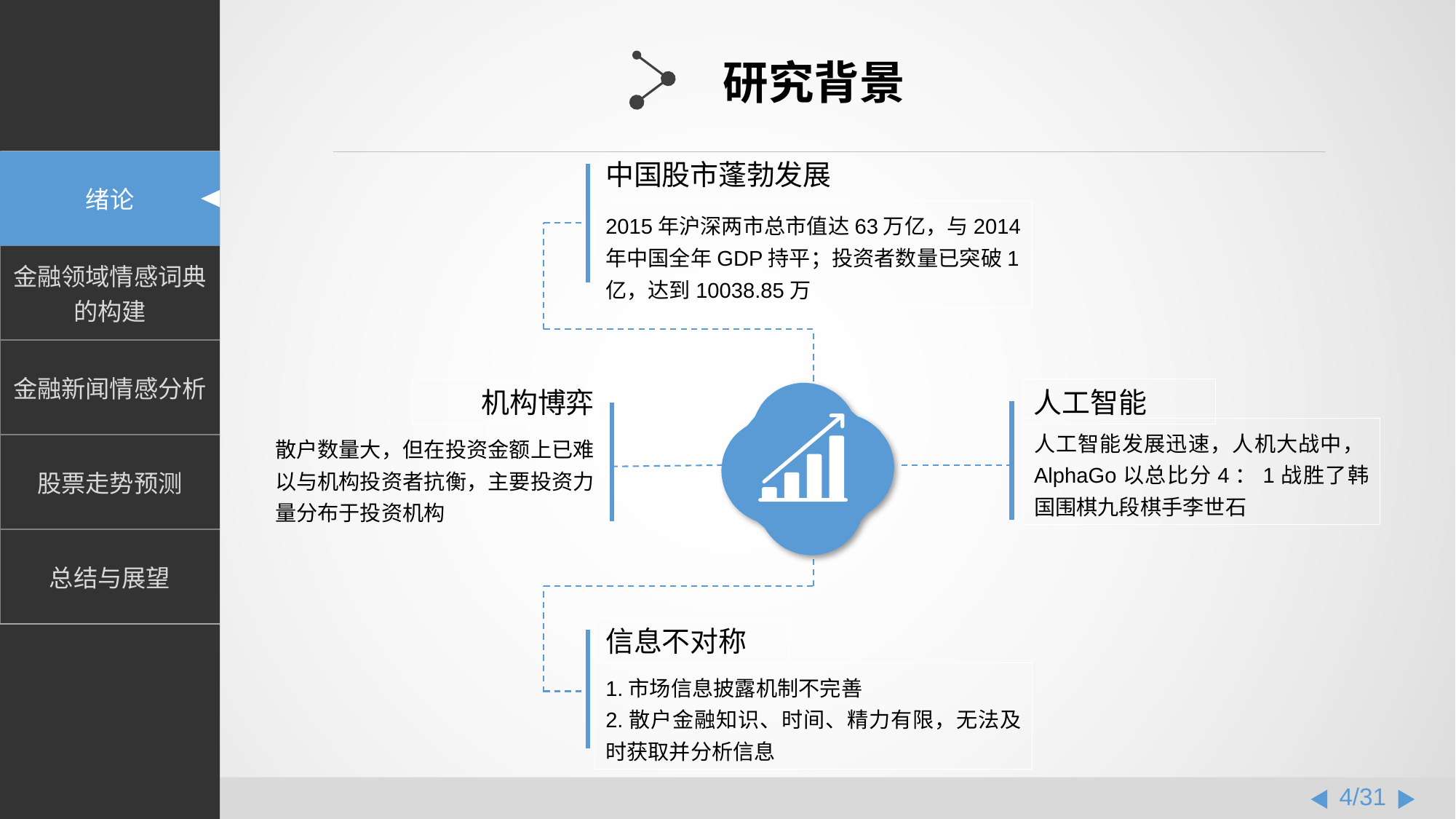

研究背景
中国股市蓬勃发展
2015年沪深两市总市值达63万亿，与2014年中国全年GDP持平；投资者数量已突破1亿，达到10038.85万
人工智能
机构博弈

人工智能发展迅速，人机大战中，AlphaGo以总比分4：1战胜了韩国围棋九段棋手李世石
散户数量大，但在投资金额上已难以与机构投资者抗衡，主要投资力量分布于投资机构
信息不对称
1.市场信息披露机制不完善
2.散户金融知识、时间、精力有限，无法及时获取并分析信息